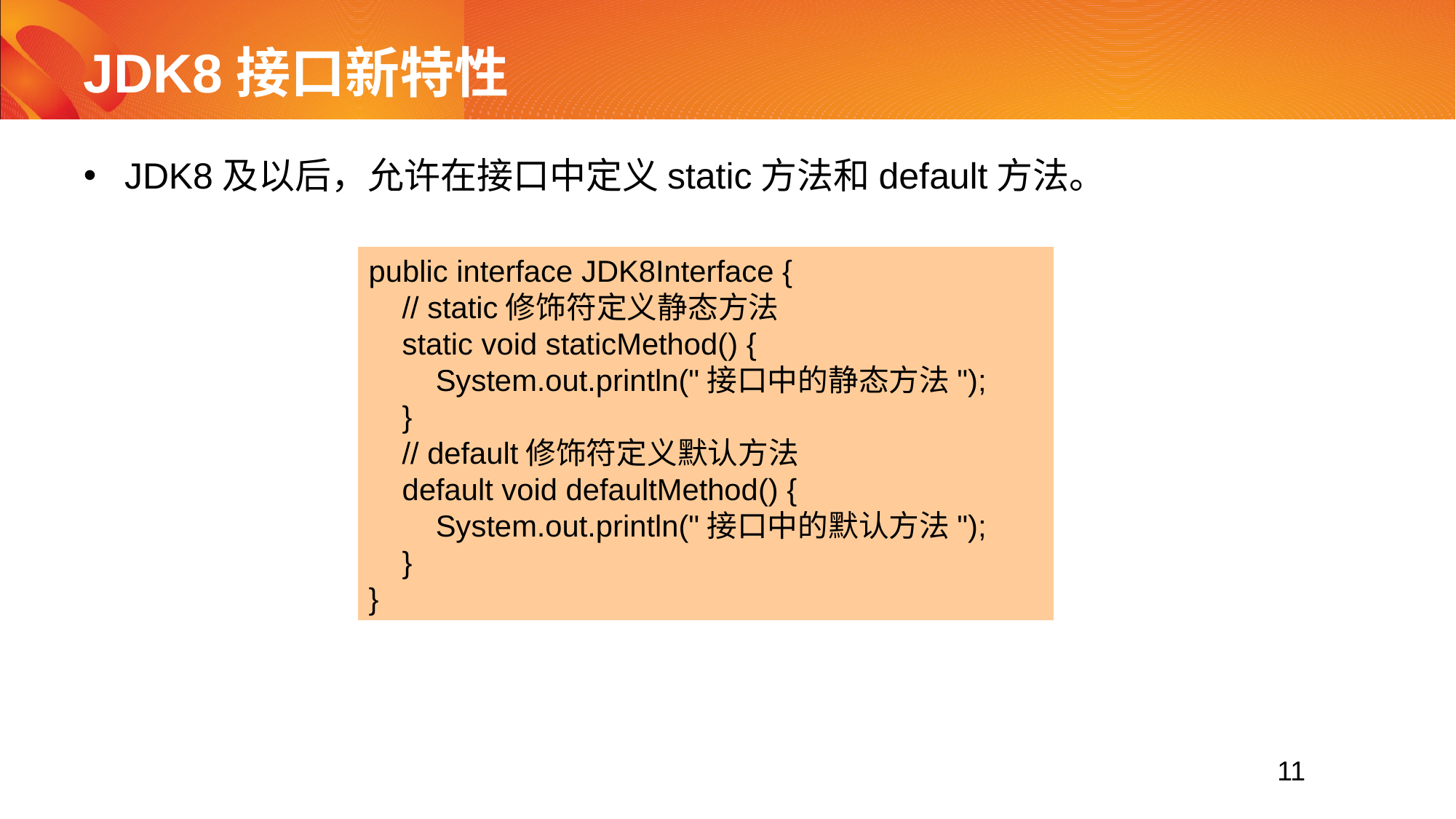

# JDK8接口新特性
JDK8及以后，允许在接口中定义static方法和default方法。

public interface JDK8Interface {
    // static修饰符定义静态方法
    static void staticMethod() {
        System.out.println("接口中的静态方法");
    }
    // default修饰符定义默认方法
    default void defaultMethod() {
        System.out.println("接口中的默认方法");
    }
}